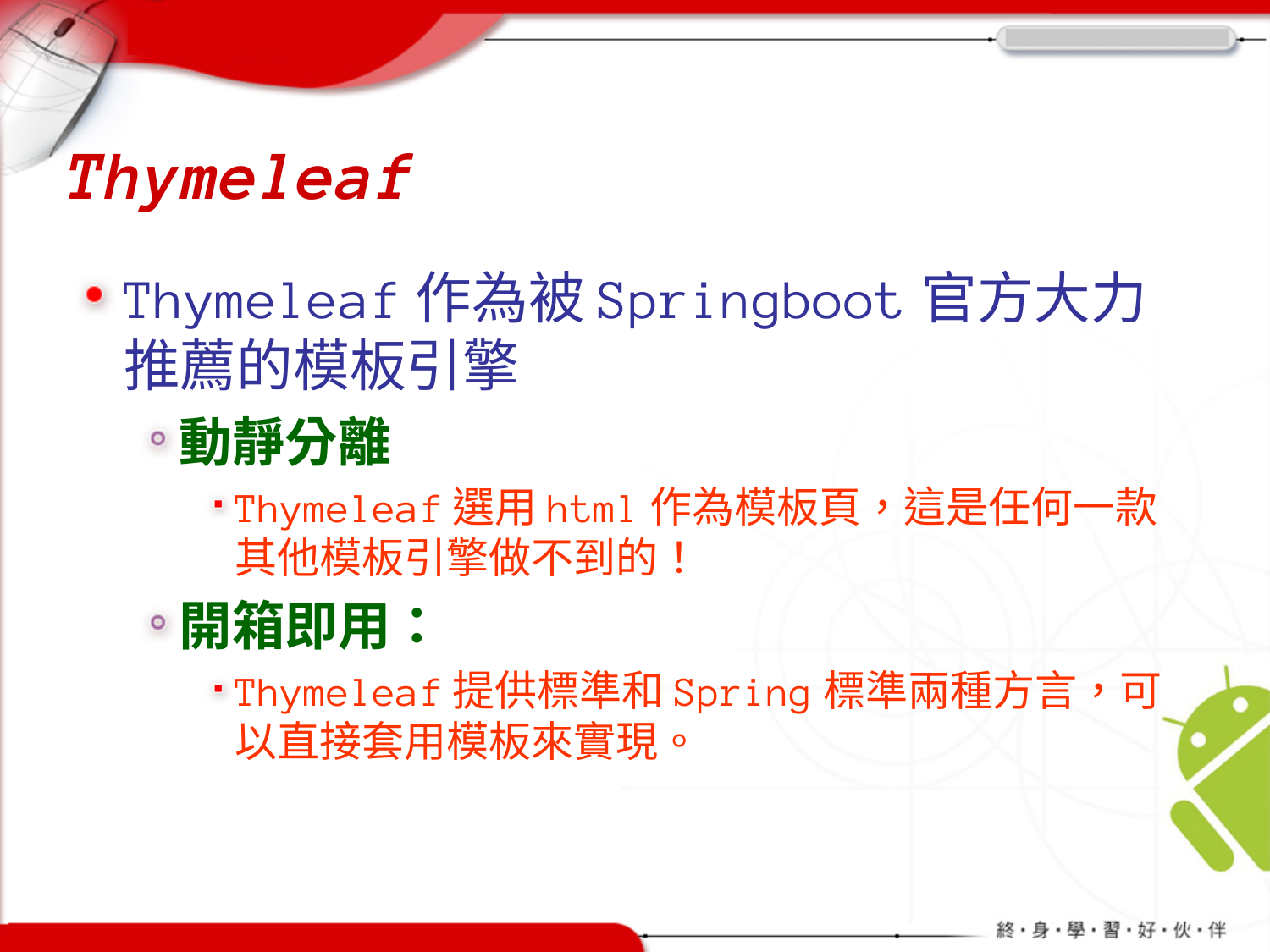

# Thymeleaf
Thymeleaf作為被Springboot官方大力推薦的模板引擎
動靜分離
Thymeleaf選用html作為模板頁，這是任何一款其他模板引擎做不到的！
開箱即用：
Thymeleaf提供標準和Spring標準兩種方言，可以直接套用模板來實現。